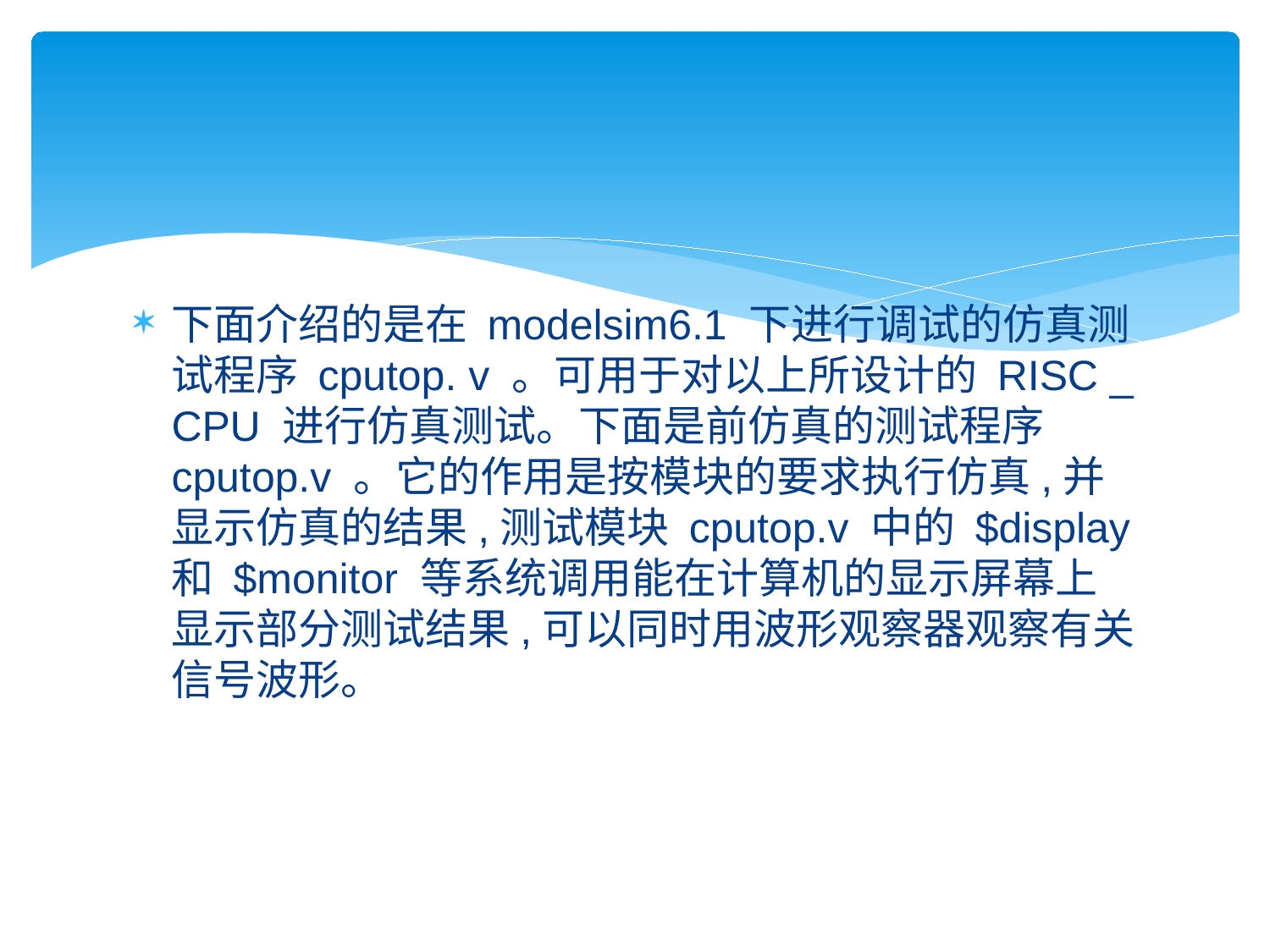

#
下面介绍的是在 modelsim6.1 下进行调试的仿真测试程序 cputop. v 。可用于对以上所设计的 RISC _ CPU 进行仿真测试。下面是前仿真的测试程序 cputop.v 。它的作用是按模块的要求执行仿真,并显示仿真的结果,测试模块 cputop.v 中的 $display 和 $monitor 等系统调用能在计算机的显示屏幕上显示部分测试结果,可以同时用波形观察器观察有关信号波形。